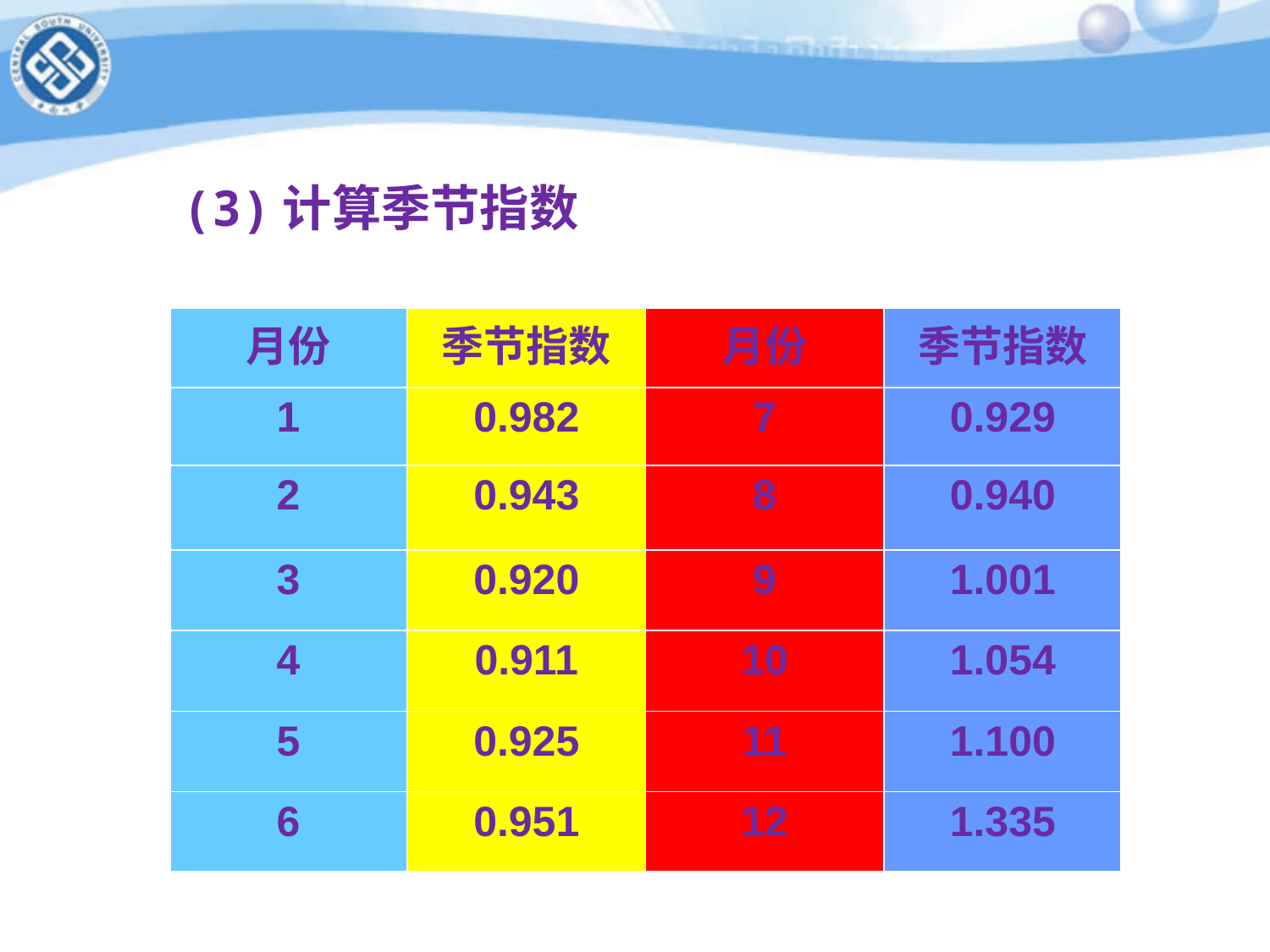

# (3)计算季节指数
| 月份 | 季节指数 | 月份 | 季节指数 |
| --- | --- | --- | --- |
| 1 | 0.982 | 7 | 0.929 |
| 2 | 0.943 | 8 | 0.940 |
| 3 | 0.920 | 9 | 1.001 |
| 4 | 0.911 | 10 | 1.054 |
| 5 | 0.925 | 11 | 1.100 |
| 6 | 0.951 | 12 | 1.335 |